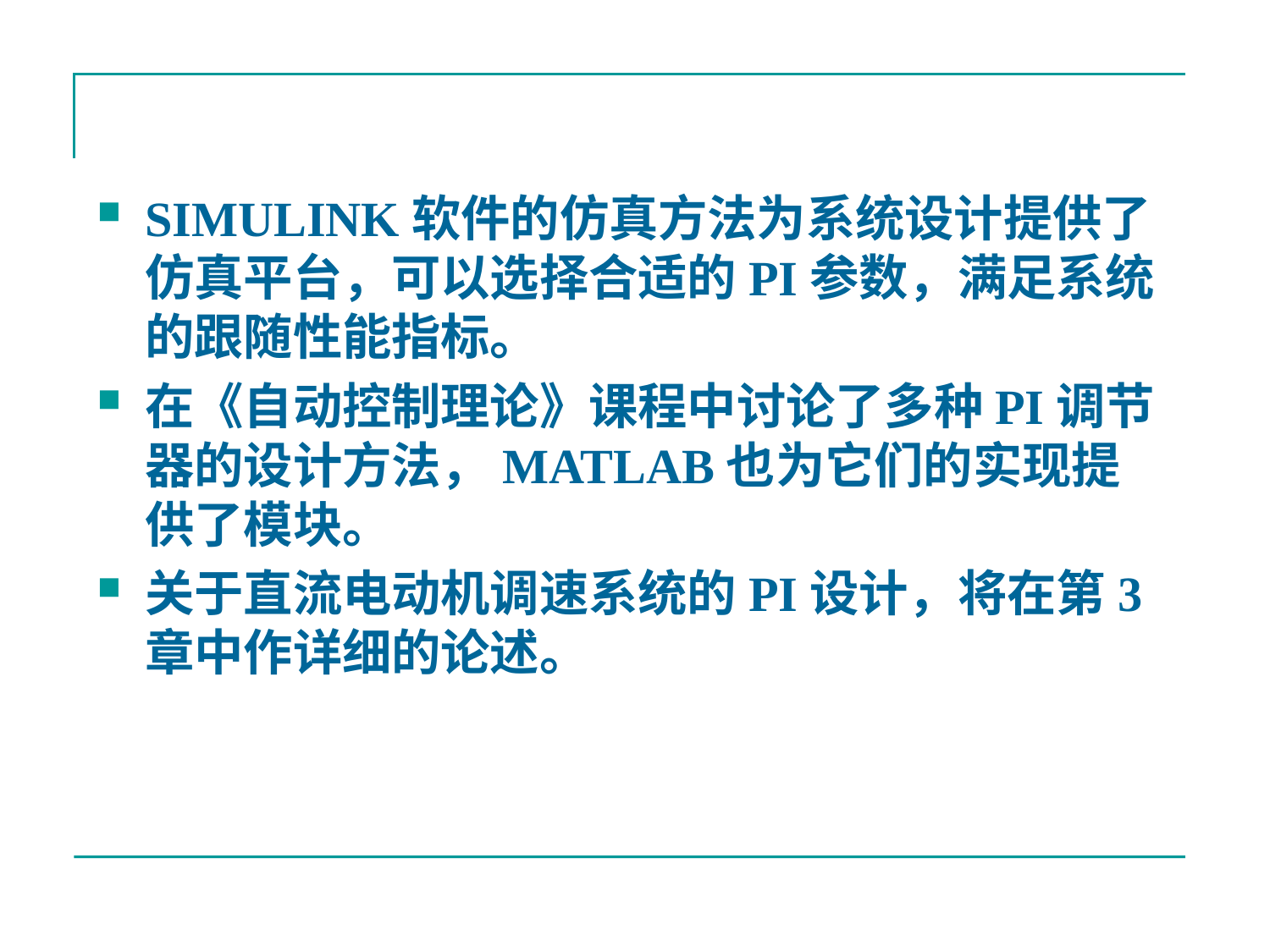

#
SIMULINK软件的仿真方法为系统设计提供了仿真平台，可以选择合适的PI参数，满足系统的跟随性能指标。
在《自动控制理论》课程中讨论了多种PI调节器的设计方法，MATLAB也为它们的实现提供了模块。
关于直流电动机调速系统的PI设计，将在第3章中作详细的论述。